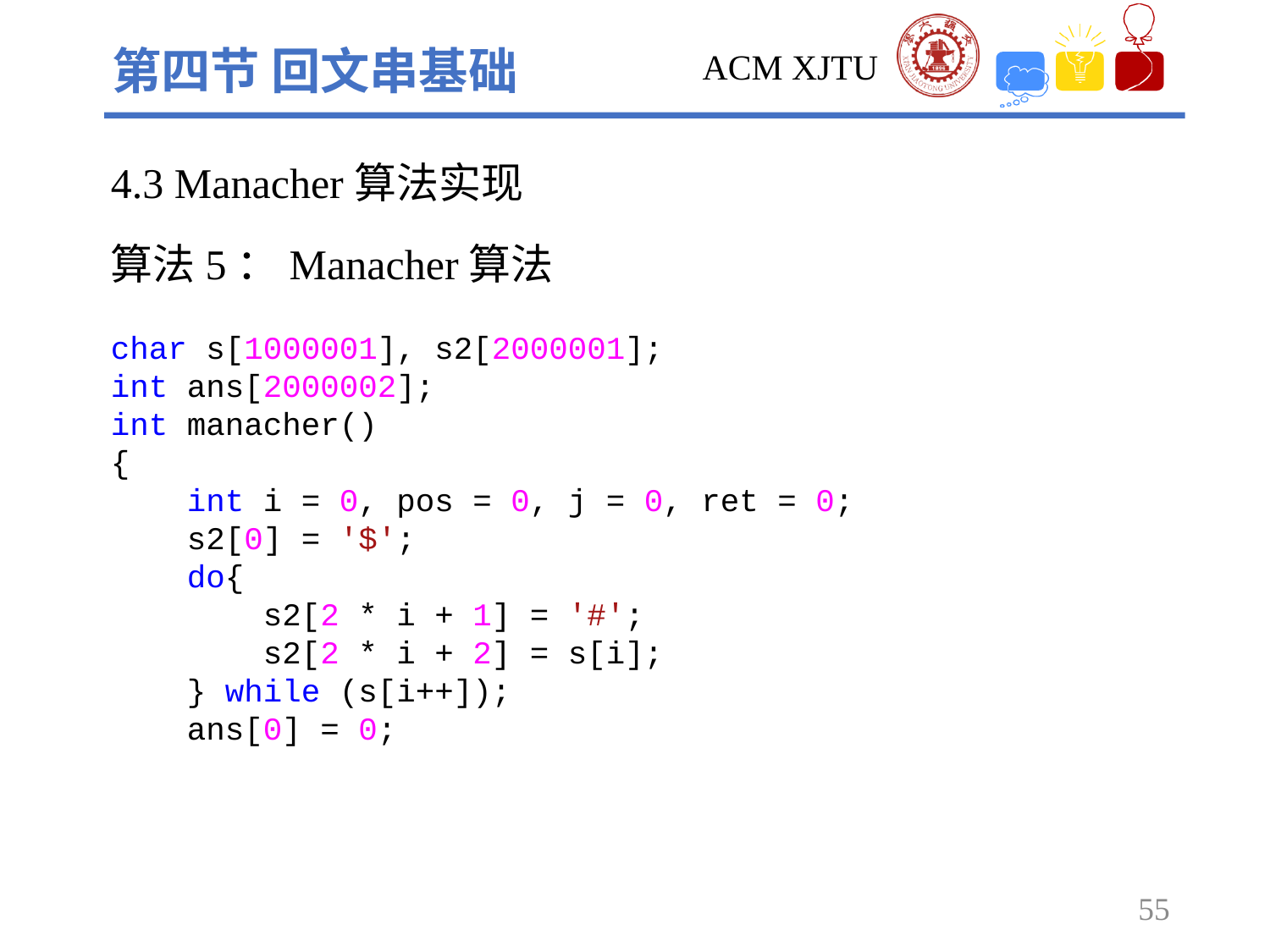

第四节 回文串基础
4.3 Manacher算法实现
算法5：Manacher算法
char s[1000001], s2[2000001];
int ans[2000002];
int manacher()
{
    int i = 0, pos = 0, j = 0, ret = 0;
    s2[0] = '$';
    do{
        s2[2 * i + 1] = '#';
        s2[2 * i + 2] = s[i];
    } while (s[i++]);
    ans[0] = 0;
55